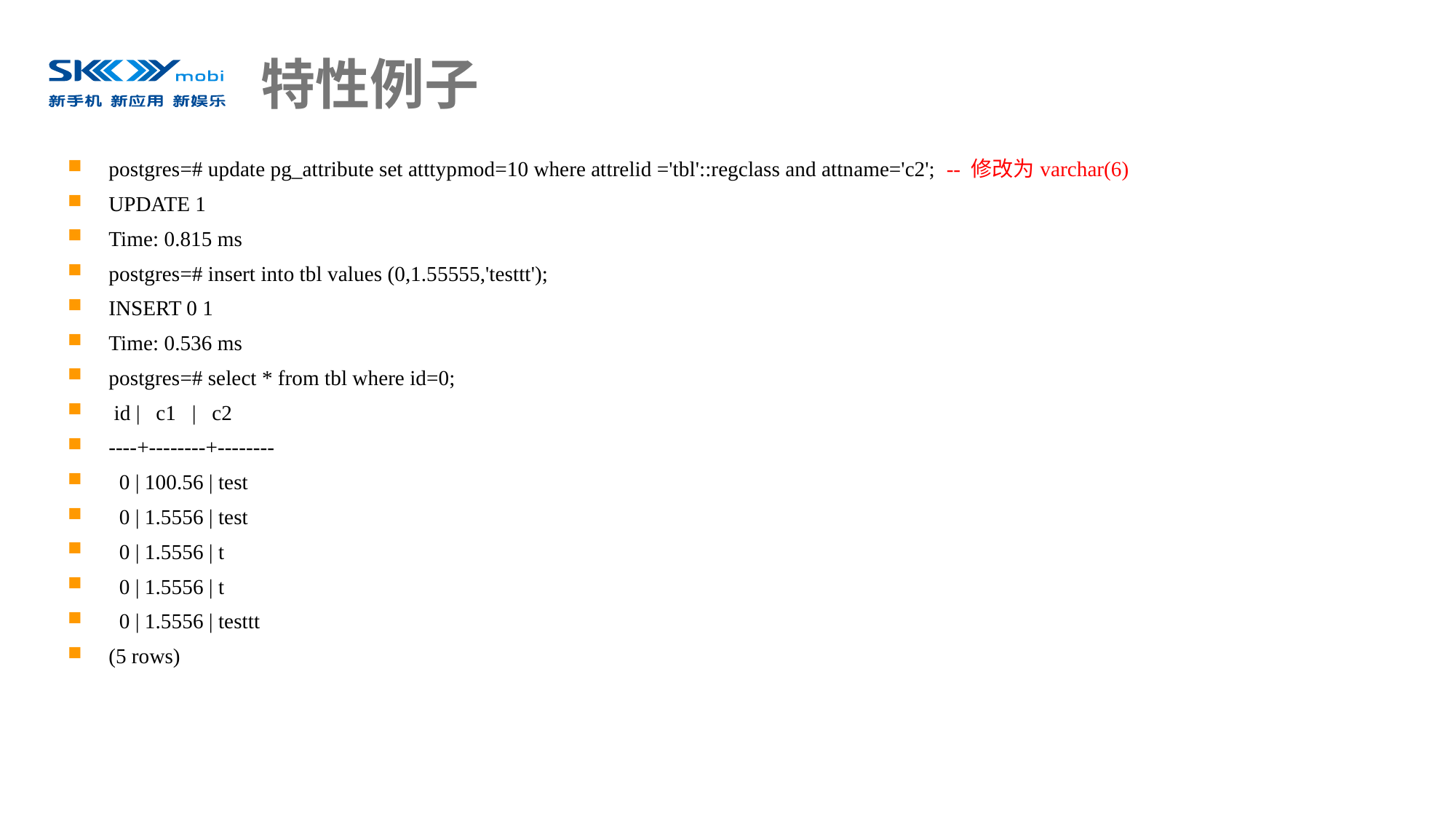

# 特性例子
postgres=# update pg_attribute set atttypmod=10 where attrelid ='tbl'::regclass and attname='c2';  -- 修改为varchar(6)
UPDATE 1
Time: 0.815 ms
postgres=# insert into tbl values (0,1.55555,'testtt');
INSERT 0 1
Time: 0.536 ms
postgres=# select * from tbl where id=0;
 id |   c1   |   c2
----+--------+--------
  0 | 100.56 | test
  0 | 1.5556 | test
  0 | 1.5556 | t
  0 | 1.5556 | t
  0 | 1.5556 | testtt
(5 rows)